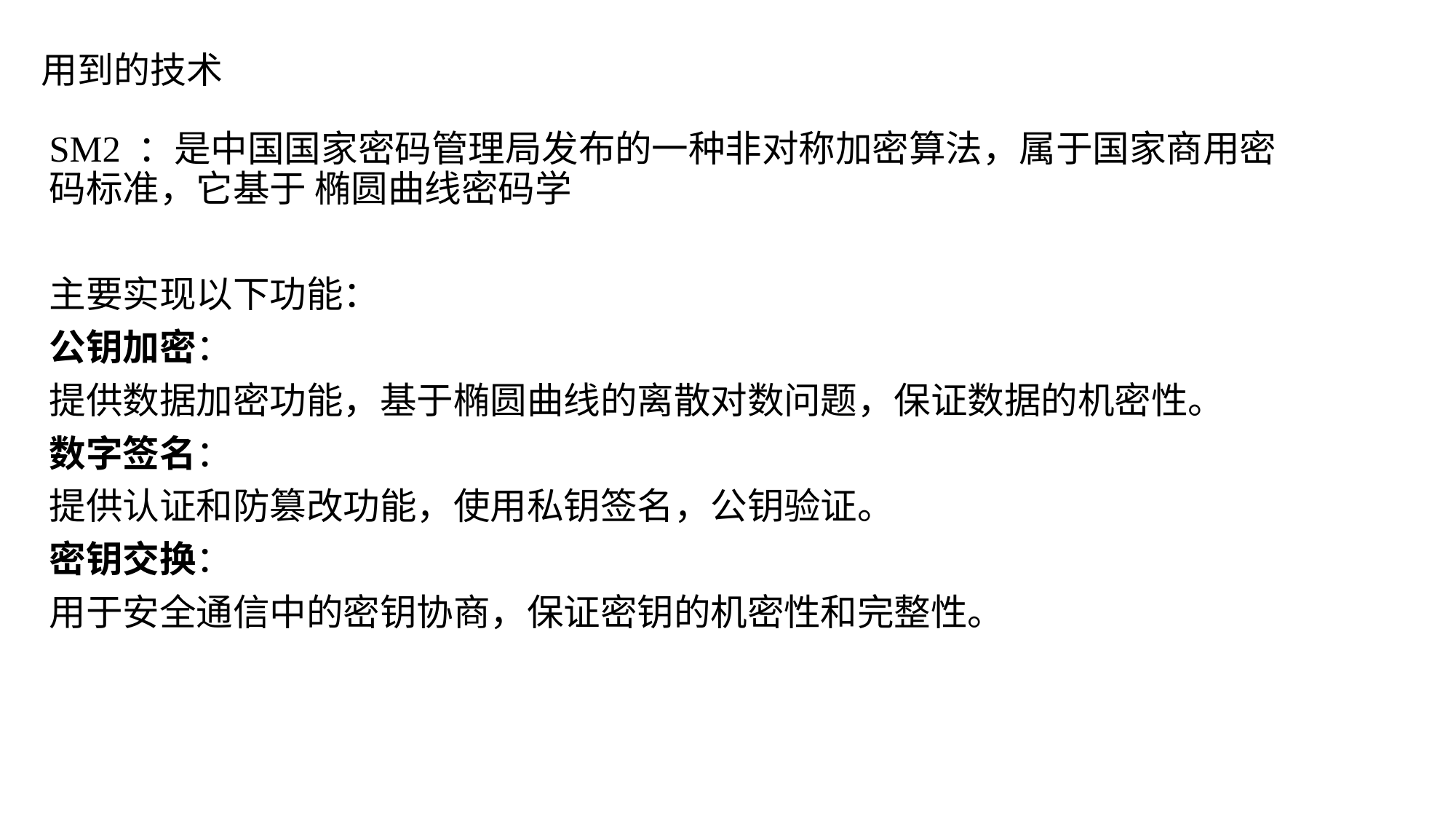

# 用到的技术
SM2 ：是中国国家密码管理局发布的一种非对称加密算法，属于国家商用密码标准，它基于 椭圆曲线密码学

主要实现以下功能：
公钥加密：
提供数据加密功能，基于椭圆曲线的离散对数问题，保证数据的机密性。
数字签名：
提供认证和防篡改功能，使用私钥签名，公钥验证。
密钥交换：
用于安全通信中的密钥协商，保证密钥的机密性和完整性。